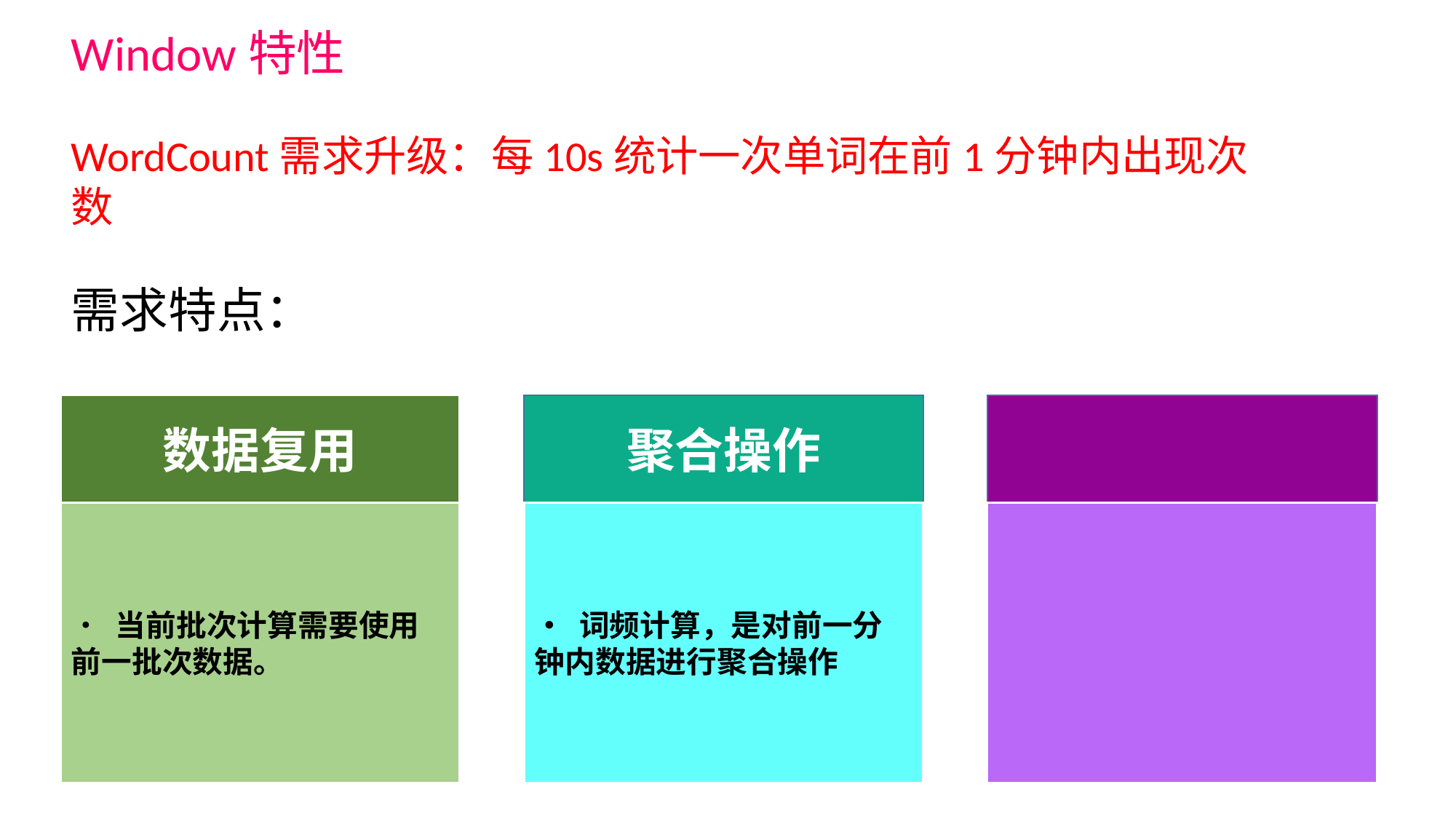

Window特性
WordCount需求升级：每10s统计一次单词在前1分钟内出现次数
需求特点：
数据复用
聚合操作

• 词频计算，是对前一分钟内数据进行聚合操作
• 当前批次计算需要使用前一批次数据。